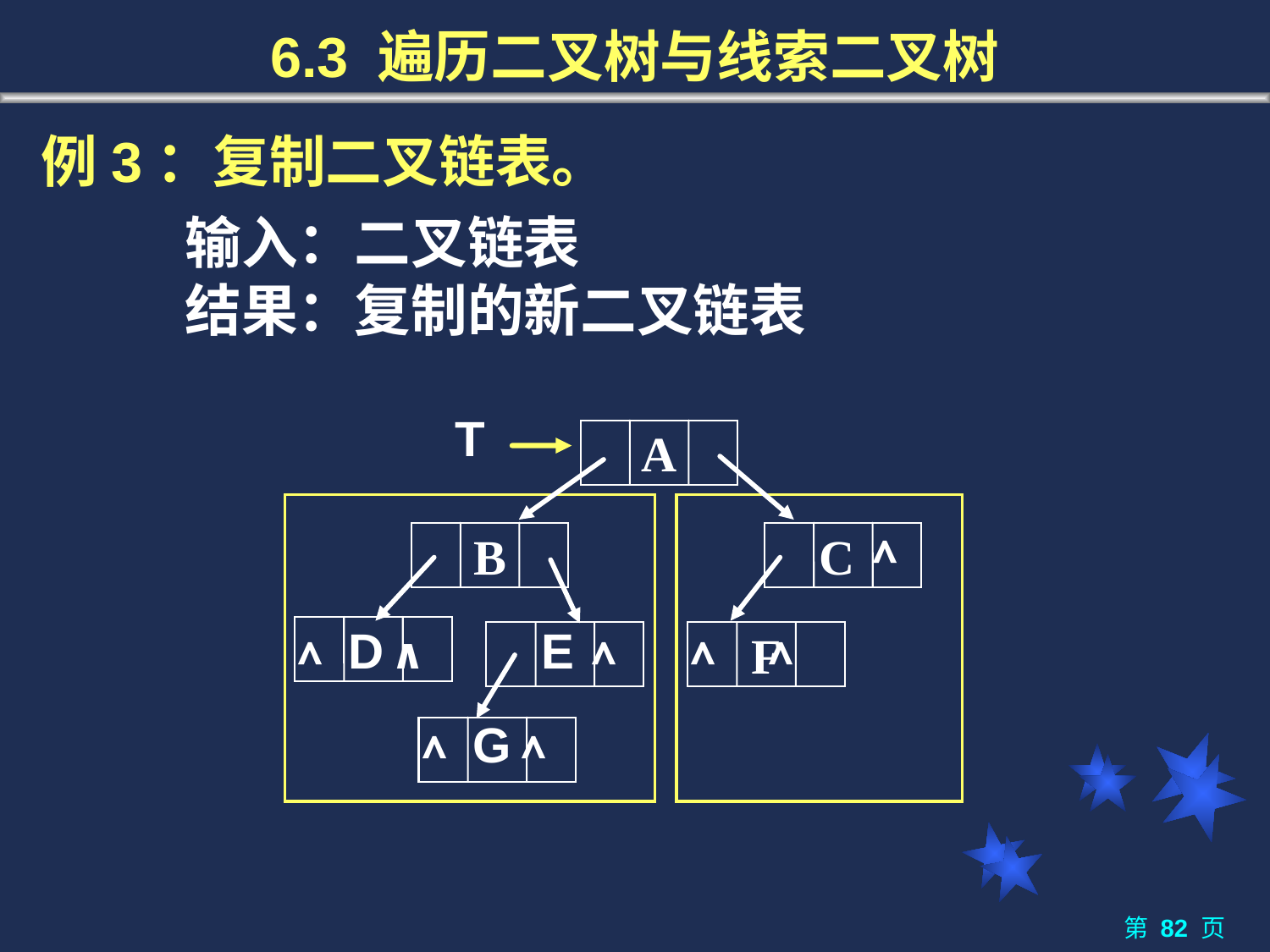

# 6.3 遍历二叉树与线索二叉树
例3：复制二叉链表。
输入：二叉链表
结果：复制的新二叉链表
T
A

∧
B

C

∧  D ∧
E   ∧
∧    ∧

F

∧  G  ∧

第 82 页